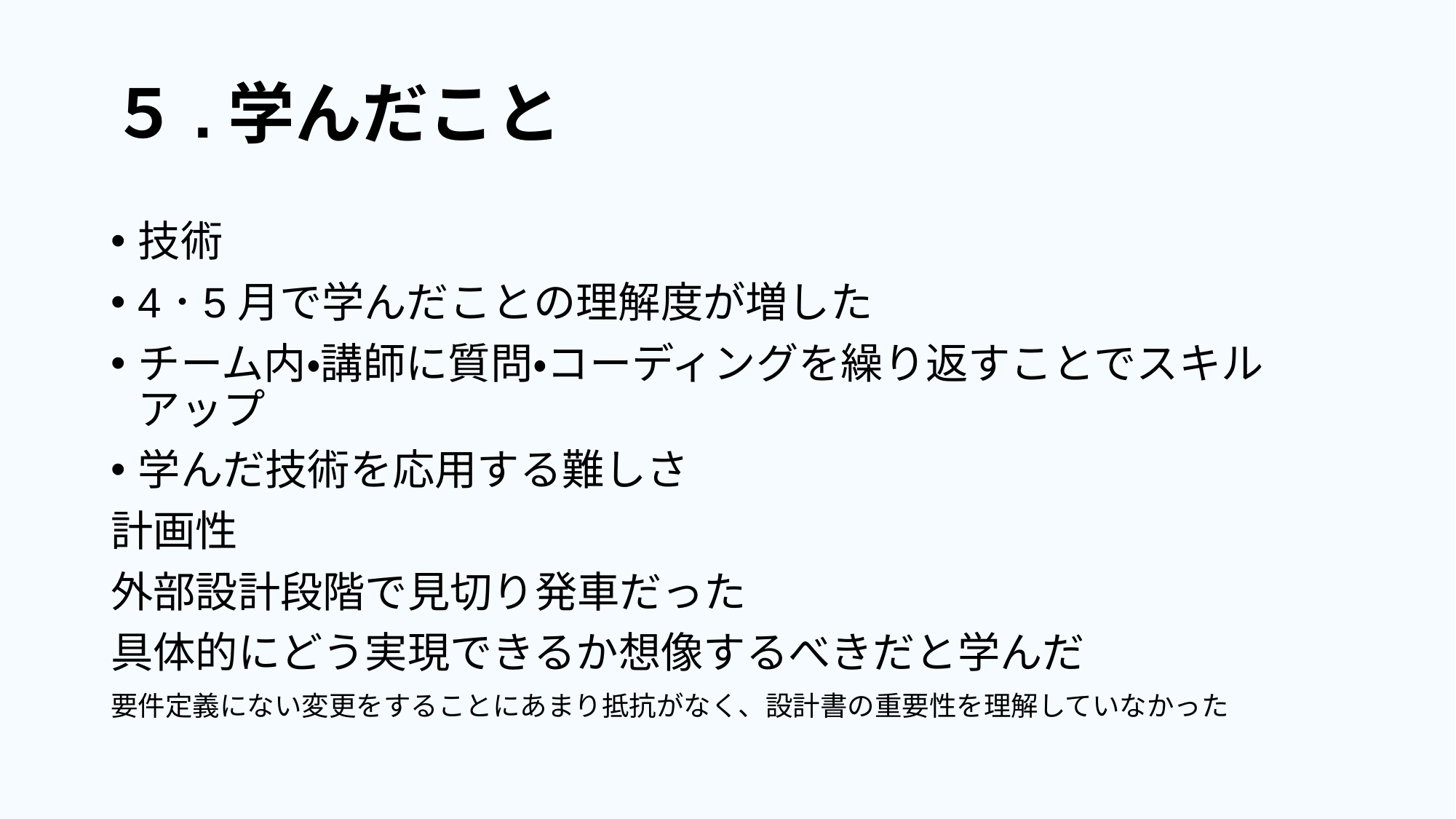

# ５.学んだこと
技術
4･5月で学んだことの理解度が増した
チーム内・講師に質問・コーディングを繰り返すことでスキルアップ
学んだ技術を応用する難しさ
計画性
外部設計段階で見切り発車だった
具体的にどう実現できるか想像するべきだと学んだ
要件定義にない変更をすることにあまり抵抗がなく、設計書の重要性を理解していなかった